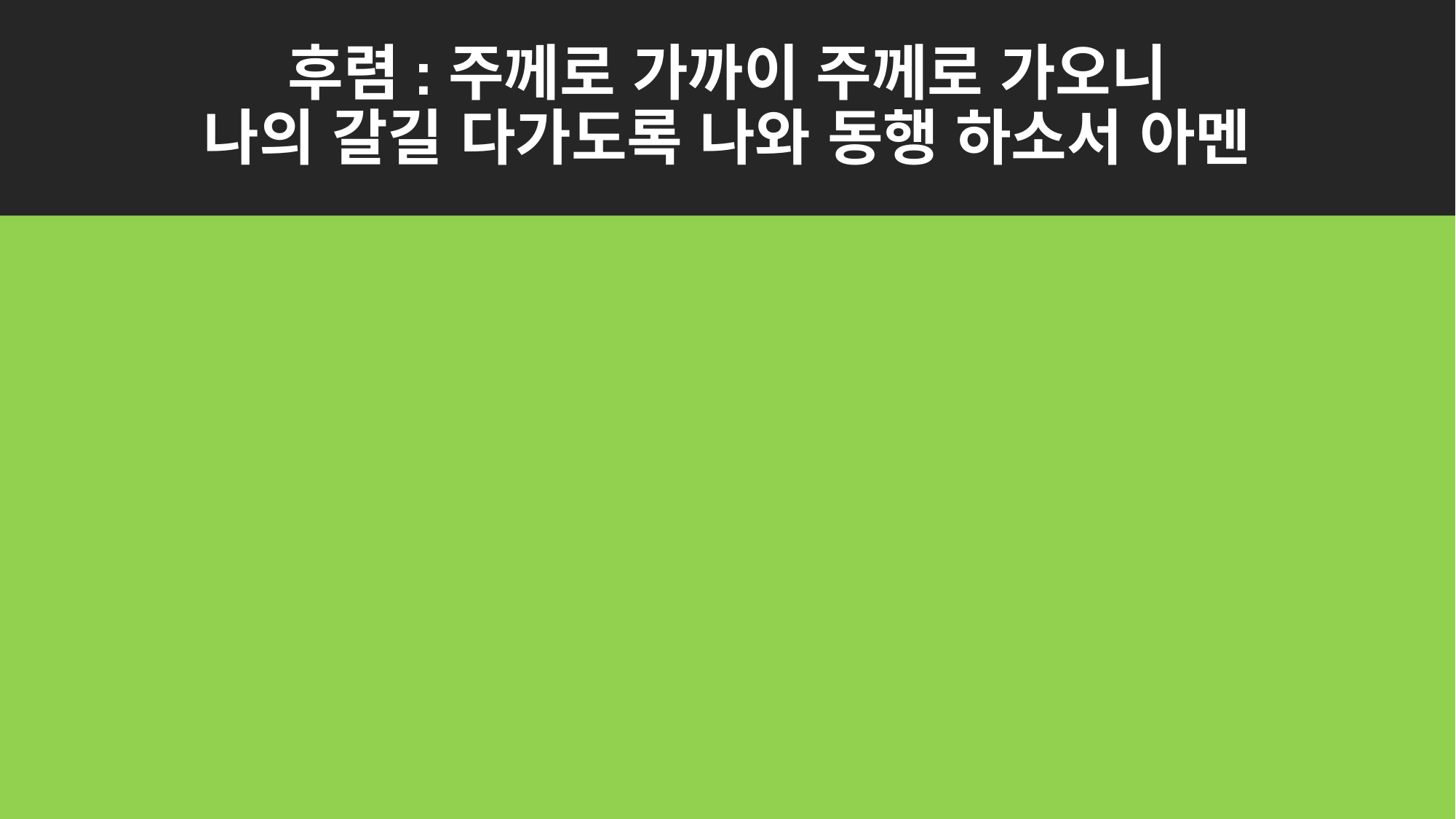

# 후렴:주께로 가까이 주께로 가오니 나의 갈길 다가도록 나와 동행 하소서 아멘